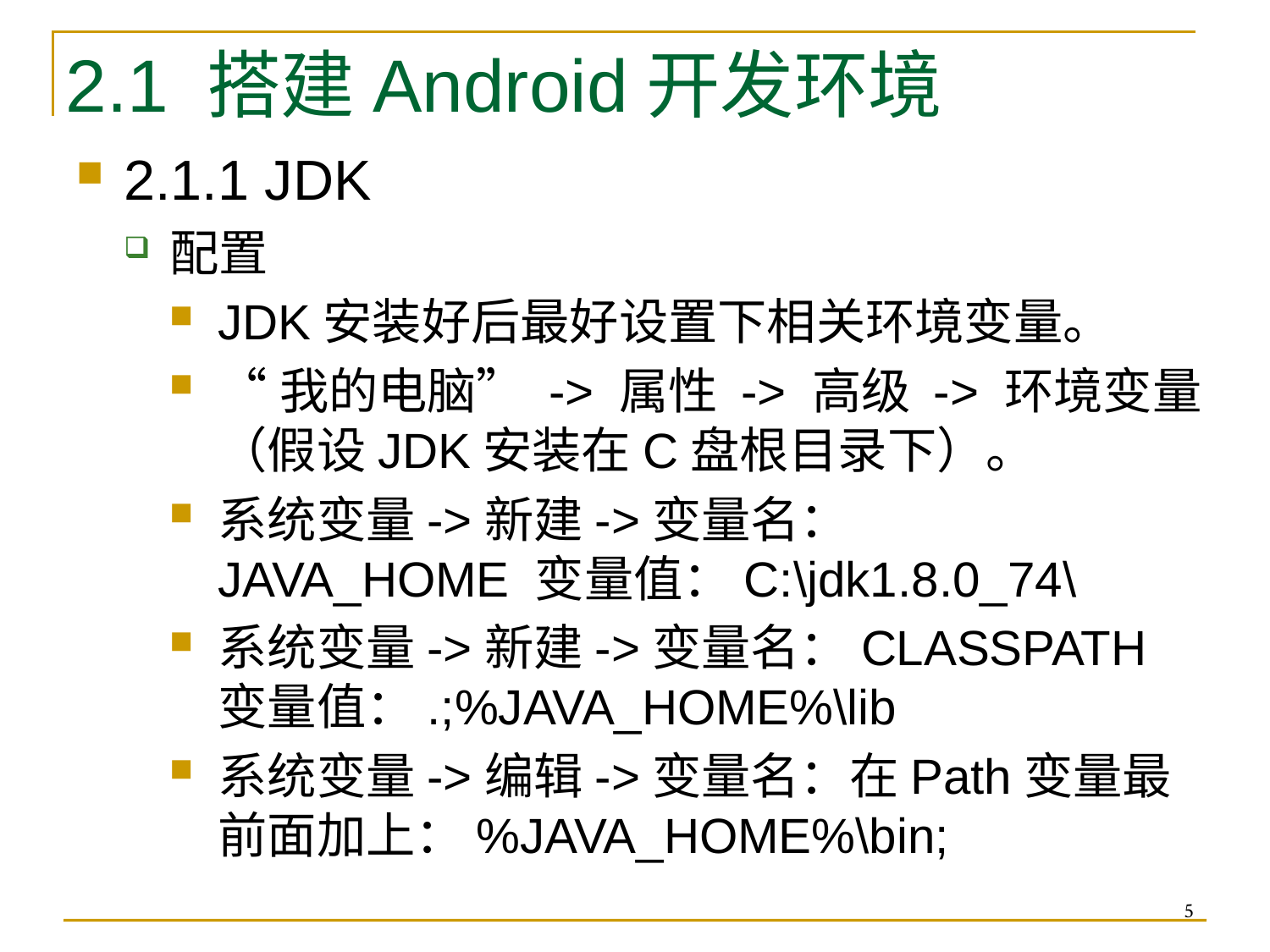

2.1 搭建Android开发环境
2.1.1 JDK
配置
JDK安装好后最好设置下相关环境变量。
“我的电脑” -> 属性 -> 高级 -> 环境变量（假设JDK安装在C盘根目录下）。
系统变量->新建->变量名：JAVA_HOME 变量值：C:\jdk1.8.0_74\
系统变量->新建->变量名：CLASSPATH 变量值：.;%JAVA_HOME%\lib
系统变量->编辑->变量名：在Path变量最前面加上：%JAVA_HOME%\bin;
5